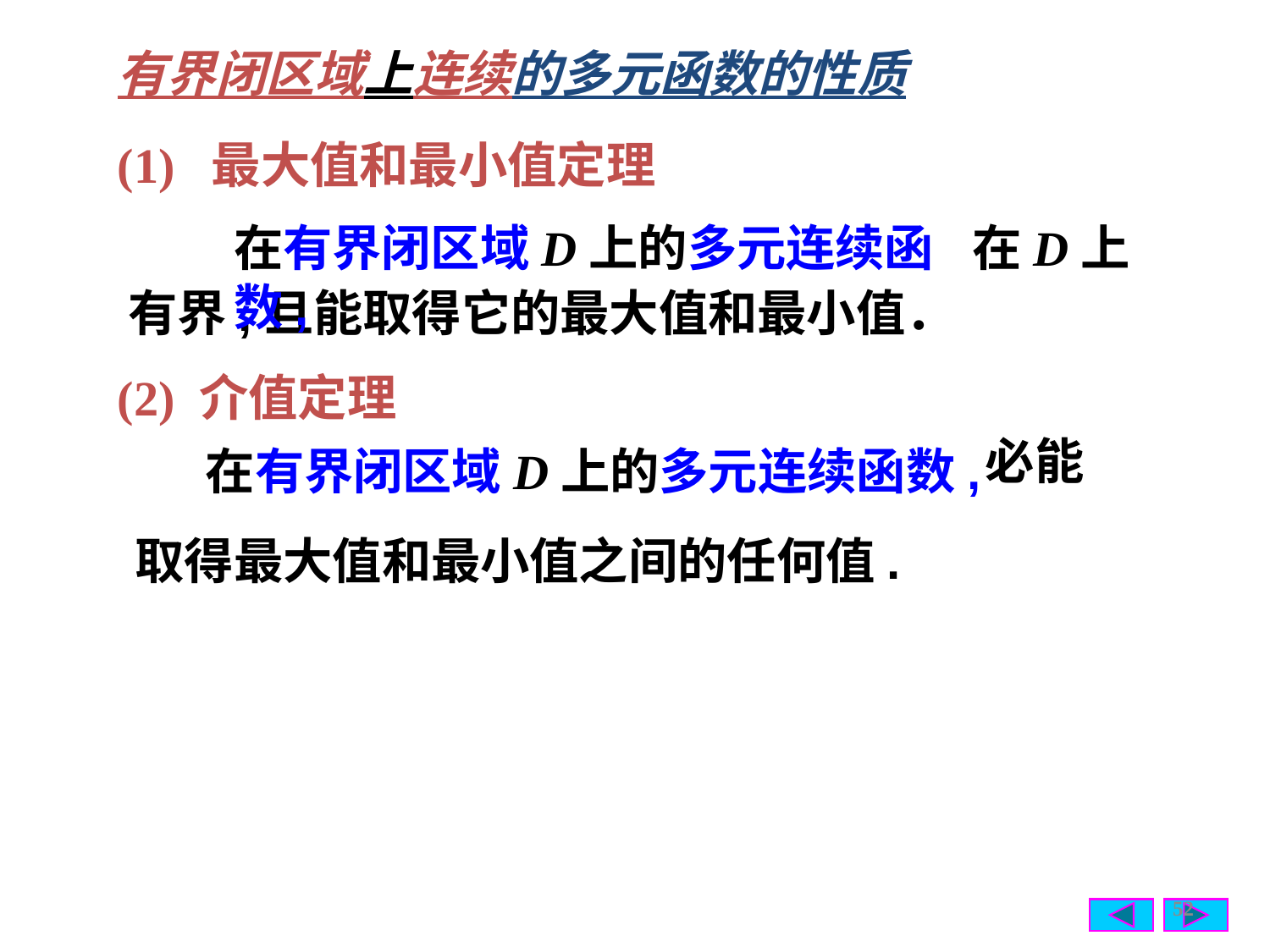

有界闭区域上连续的多元函数的性质
(1)  最大值和最小值定理
在有界闭区域D上的多元连续函数,
在D上
有界,且能取得它的最大值和最小值．
(2) 介值定理
必能
在有界闭区域D上的多元连续函数,
取得最大值和最小值之间的任何值.
52